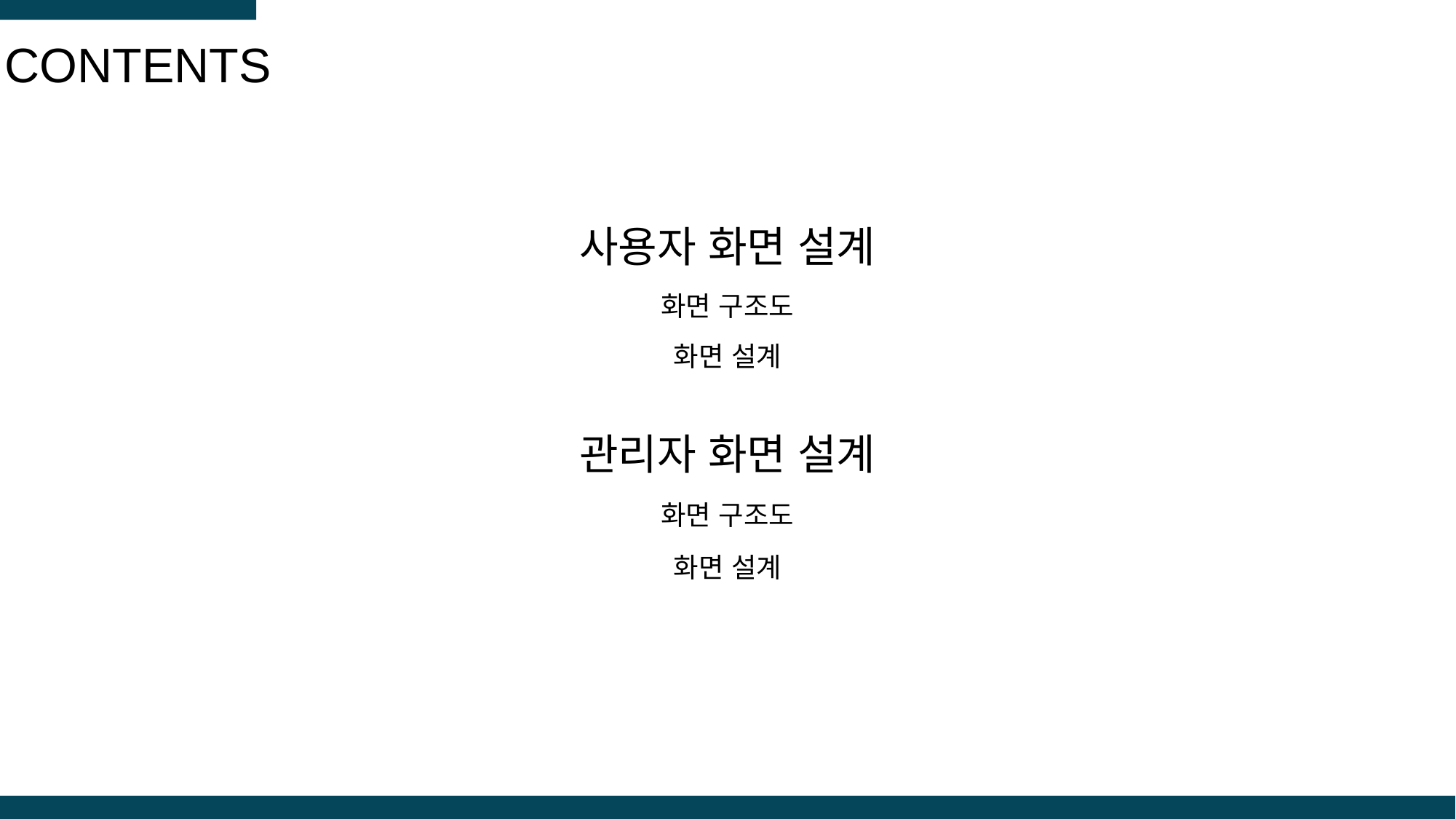

CONTENTS
사용자 화면 설계
화면 구조도
화면 설계
관리자 화면 설계
화면 구조도
화면 설계